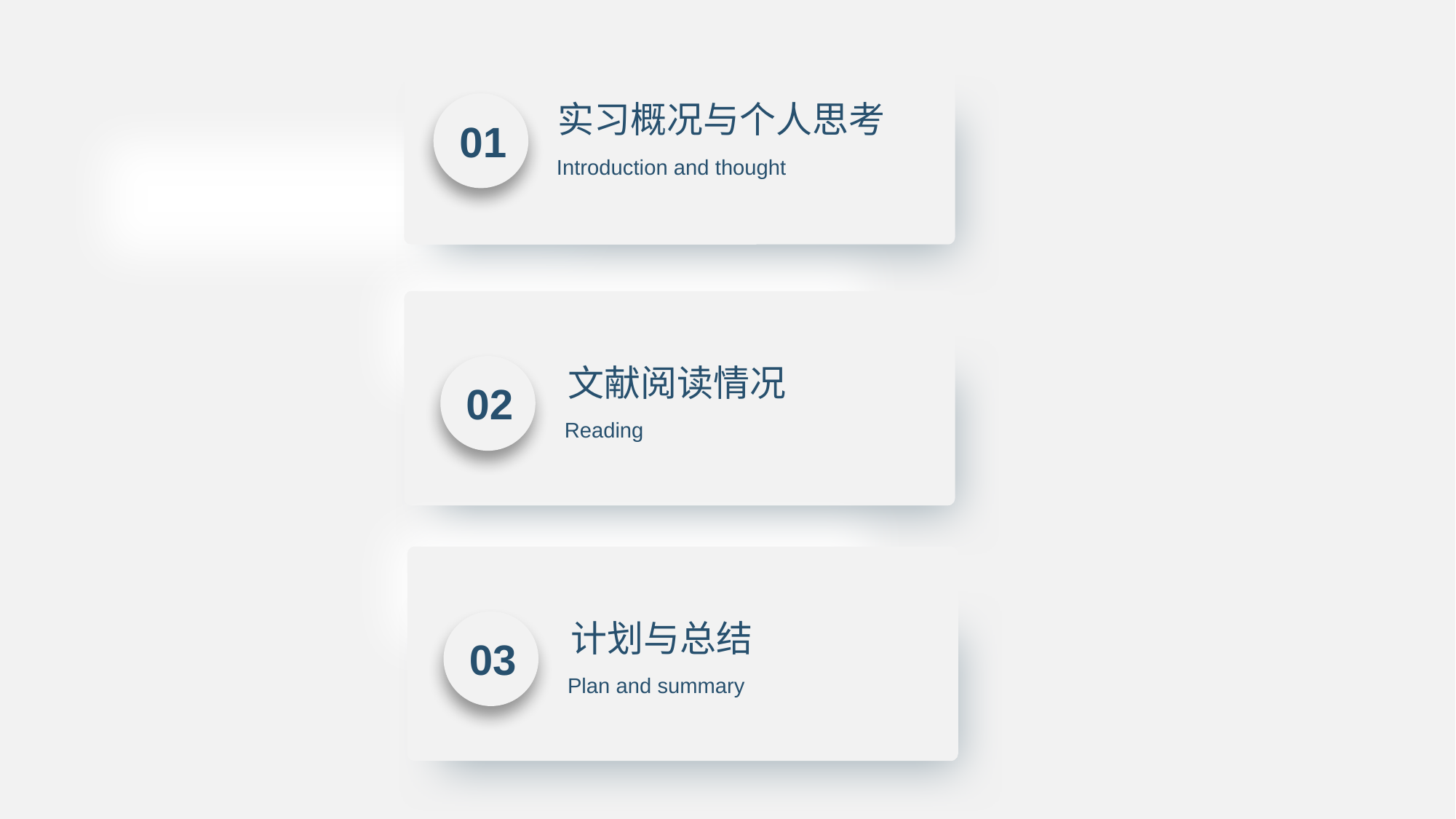

实习概况与个人思考

01
Introduction and thought

文献阅读情况

02
Reading

计划与总结

03
Plan and summary